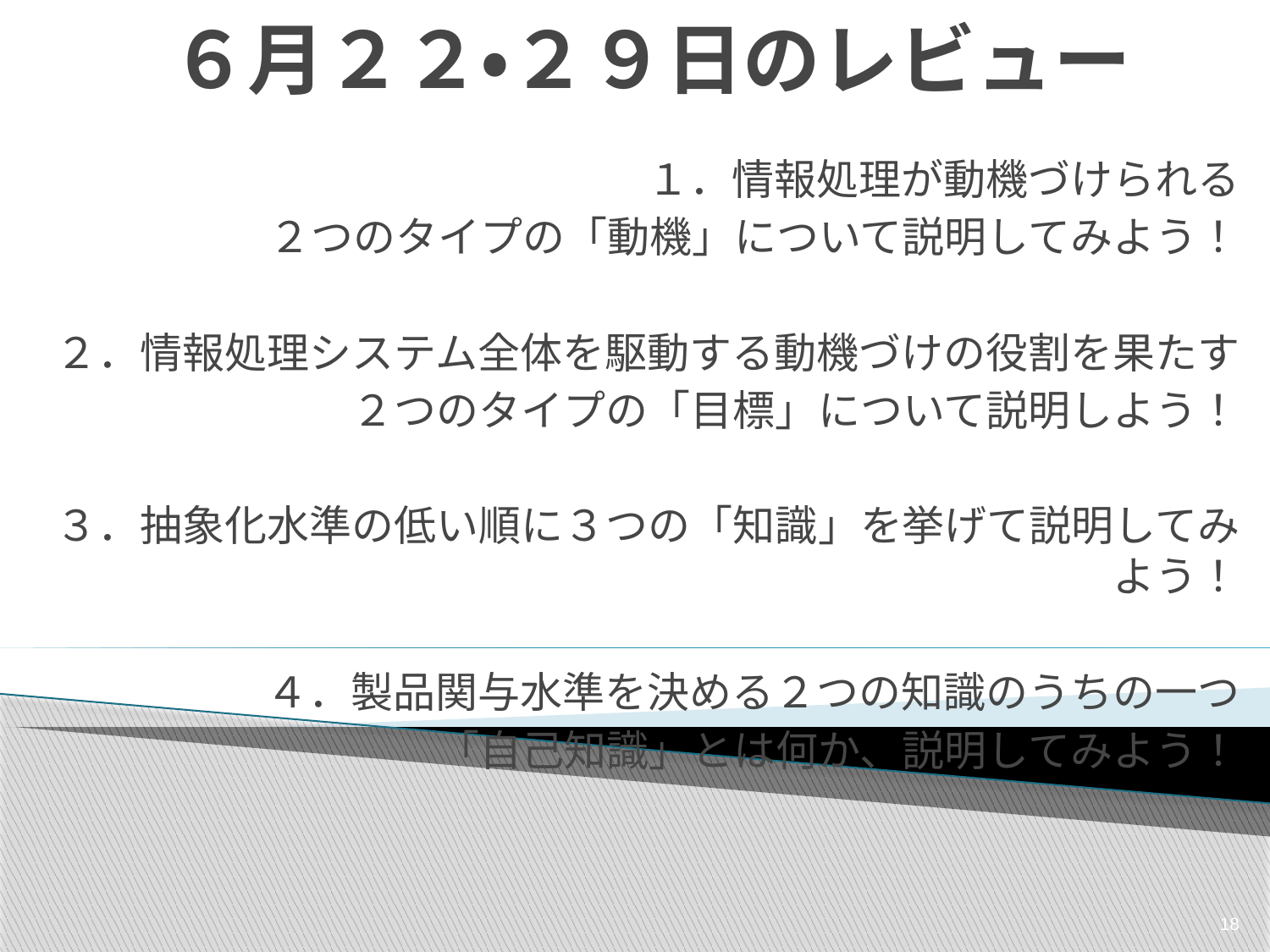

# ６月２２・２９日のレビュー

１．情報処理が動機づけられる
２つのタイプの「動機」について説明してみよう！

２．情報処理システム全体を駆動する動機づけの役割を果たす
２つのタイプの「目標」について説明しよう！

３．抽象化水準の低い順に３つの「知識」を挙げて説明してみよう！

４．製品関与水準を決める２つの知識のうちの一つ
「自己知識」とは何か、説明してみよう！

18